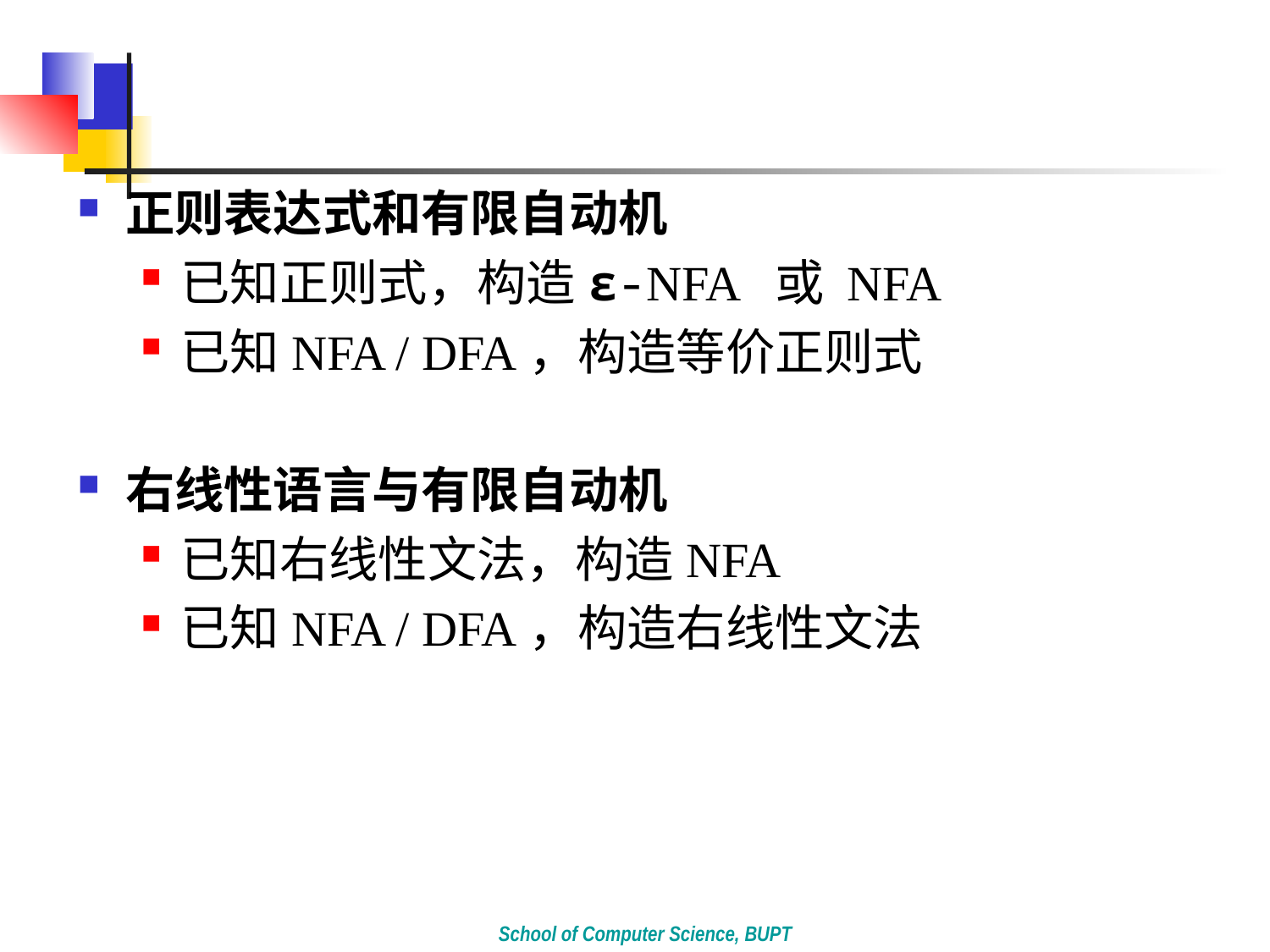

#
正则表达式和有限自动机
已知正则式，构造ε-NFA  或 NFA
已知NFA / DFA，构造等价正则式

右线性语言与有限自动机
已知右线性文法，构造NFA
已知NFA / DFA，构造右线性文法

School of Computer Science, BUPT
24